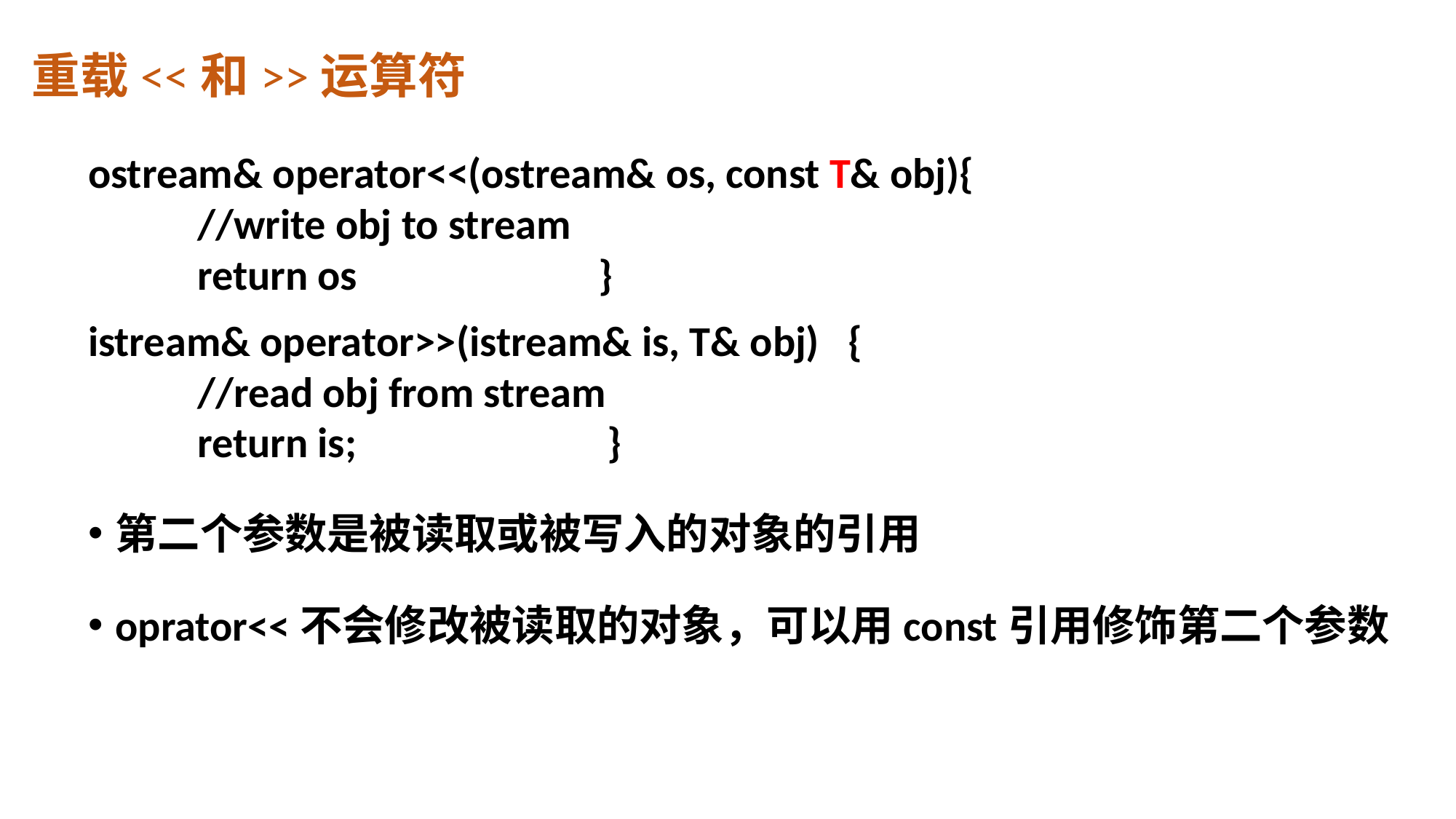

# 重载<<和>>运算符
ostream& operator<<(ostream& os, const T& obj){
	//write obj to stream
	return os                         }
istream& operator>>(istream& is, T& obj)   {
	//read obj from stream
	return is;                          }
第二个参数是被读取或被写入的对象的引用
oprator<<不会修改被读取的对象，可以用const引用修饰第二个参数